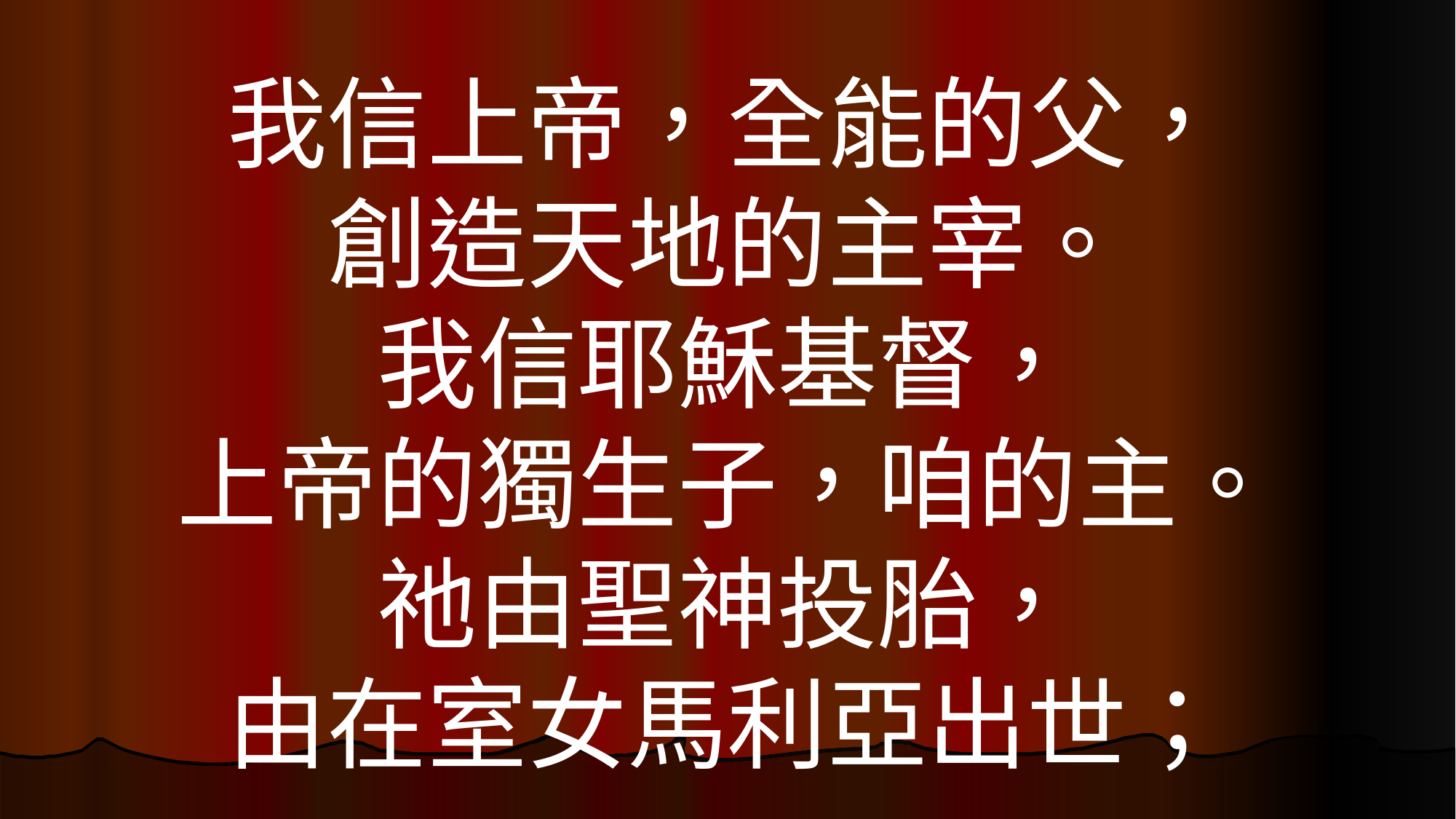

我信上帝，全能的父，
創造天地的主宰。
我信耶穌基督，
上帝的獨生子，咱的主。祂由聖神投胎，
由在室女馬利亞出世；